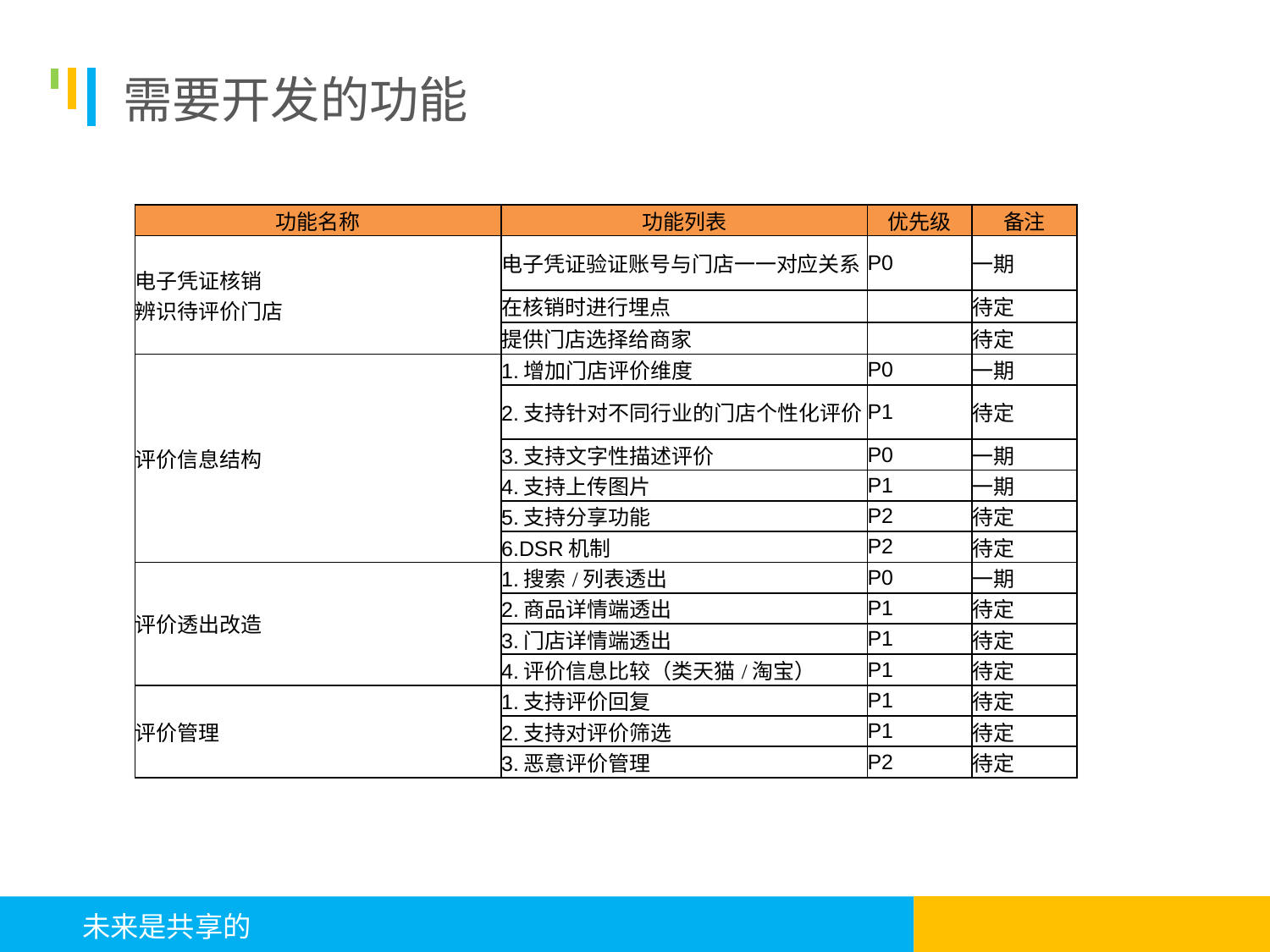

# 需要开发的功能

| 功能名称 | 功能列表 | 优先级 | 备注 |
| --- | --- | --- | --- |
| 电子凭证核销 辨识待评价门店 | 电子凭证验证账号与门店一一对应关系 | P0 | 一期 |
|  | 在核销时进行埋点 |  | 待定 |
|  | 提供门店选择给商家 |  | 待定 |
| 评价信息结构 | 1.增加门店评价维度 | P0 | 一期 |
|  | 2.支持针对不同行业的门店个性化评价 | P1 | 待定 |
|  | 3.支持文字性描述评价 | P0 | 一期 |
|  | 4.支持上传图片 | P1 | 一期 |
|  | 5.支持分享功能 | P2 | 待定 |
|  | 6.DSR机制 | P2 | 待定 |
| 评价透出改造 | 1.搜索/列表透出 | P0 | 一期 |
|  | 2.商品详情端透出 | P1 | 待定 |
|  | 3.门店详情端透出 | P1 | 待定 |
|  | 4.评价信息比较（类天猫/淘宝） | P1 | 待定 |
| 评价管理 | 1.支持评价回复 | P1 | 待定 |
|  | 2.支持对评价筛选 | P1 | 待定 |
|  | 3.恶意评价管理 | P2 | 待定 |

            未来是共享的